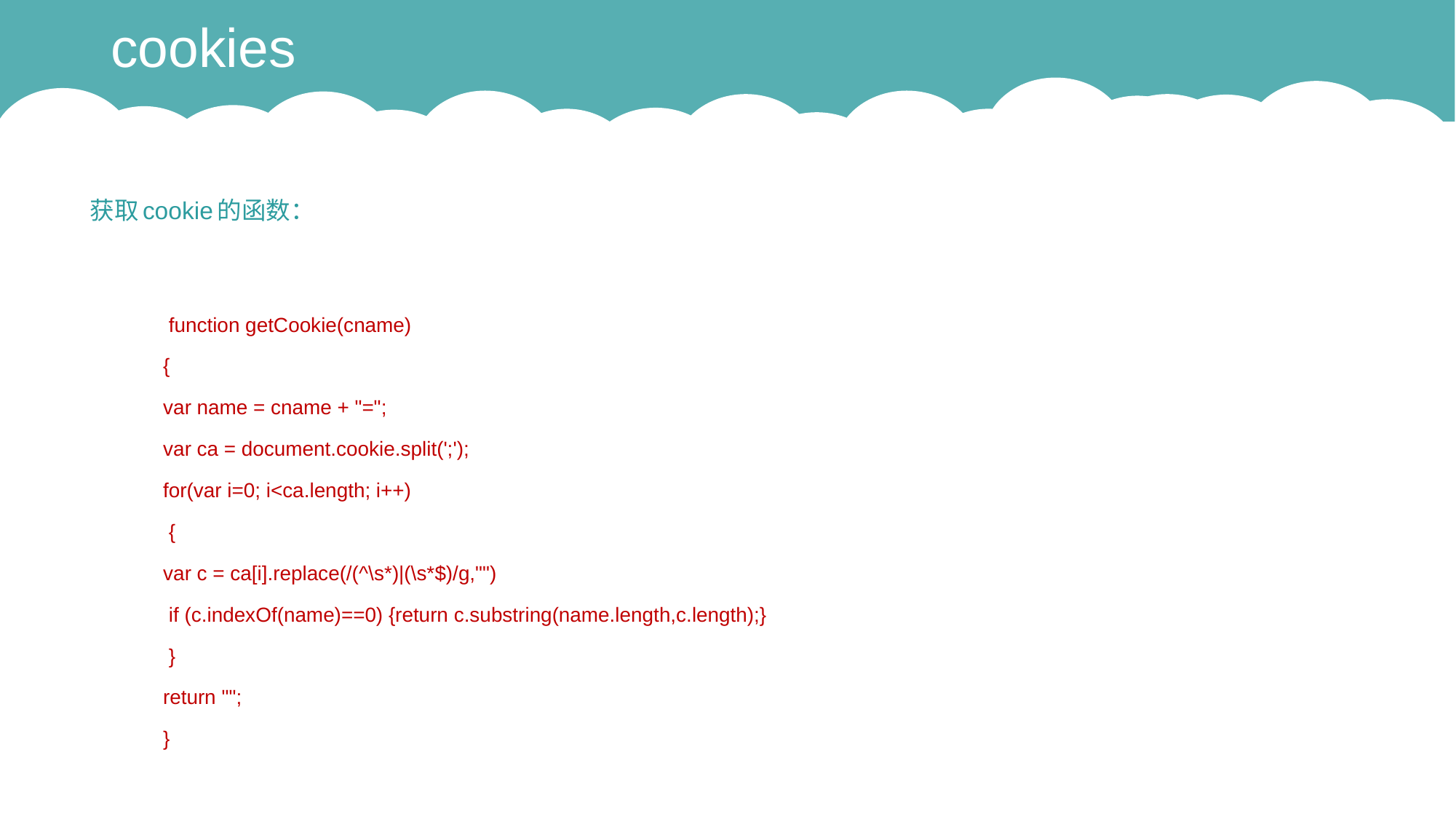

# cookies

获取cookie的函数：

	 function getCookie(cname)
	{
		var name = cname + "=";
		var ca = document.cookie.split(';');
		for(var i=0; i<ca.length; i++) 
 		 {
  			var c = ca[i].replace(/(^\s*)|(\s*$)/g,"")
 			 if (c.indexOf(name)==0) {return c.substring(name.length,c.length);}
 		 }
		return "";
	}